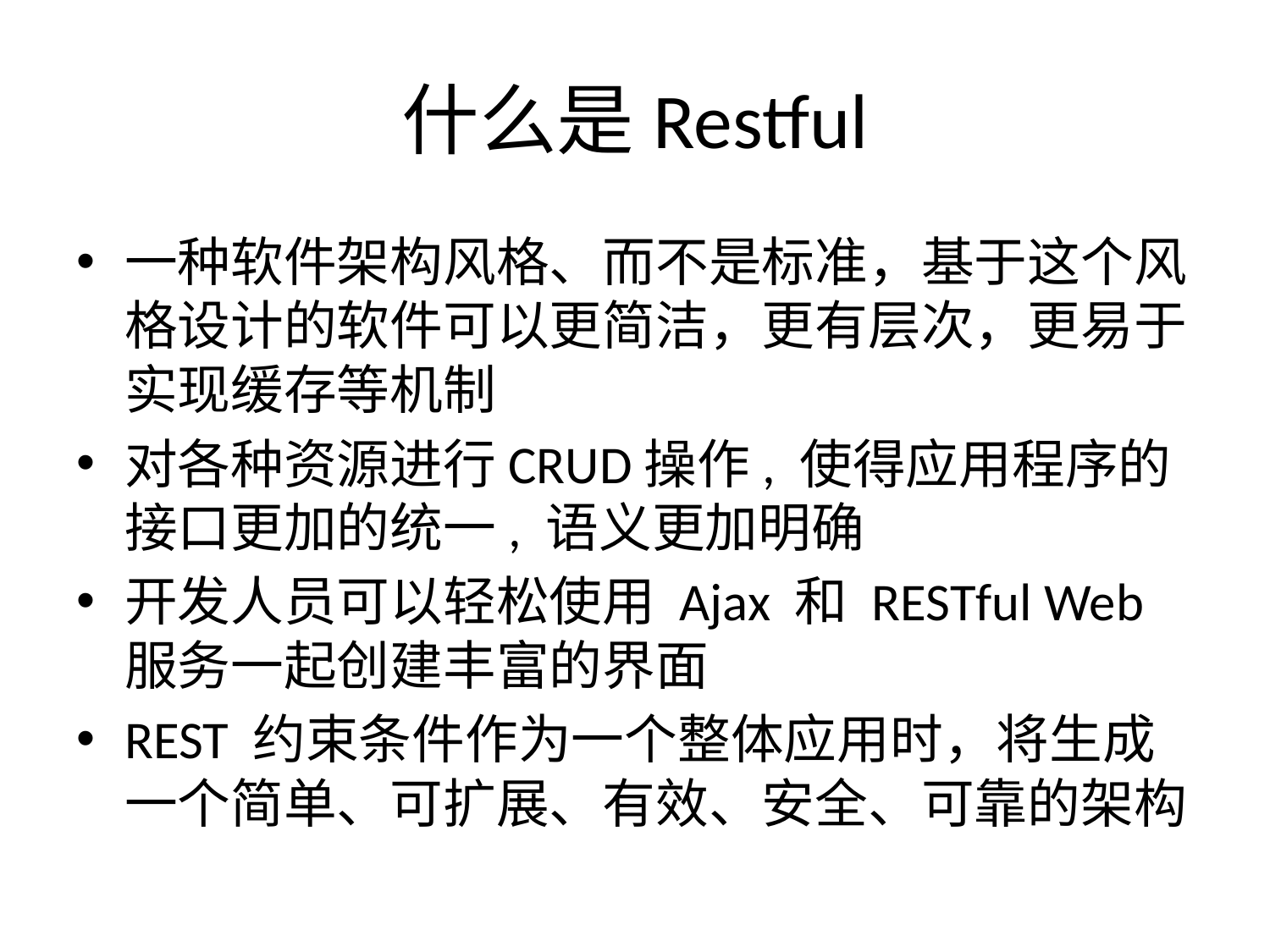

# 什么是Restful
一种软件架构风格、而不是标准，基于这个风格设计的软件可以更简洁，更有层次，更易于实现缓存等机制
对各种资源进行CRUD操作, 使得应用程序的接口更加的统一, 语义更加明确
开发人员可以轻松使用 Ajax 和 RESTful Web 服务一起创建丰富的界面
REST 约束条件作为一个整体应用时，将生成一个简单、可扩展、有效、安全、可靠的架构